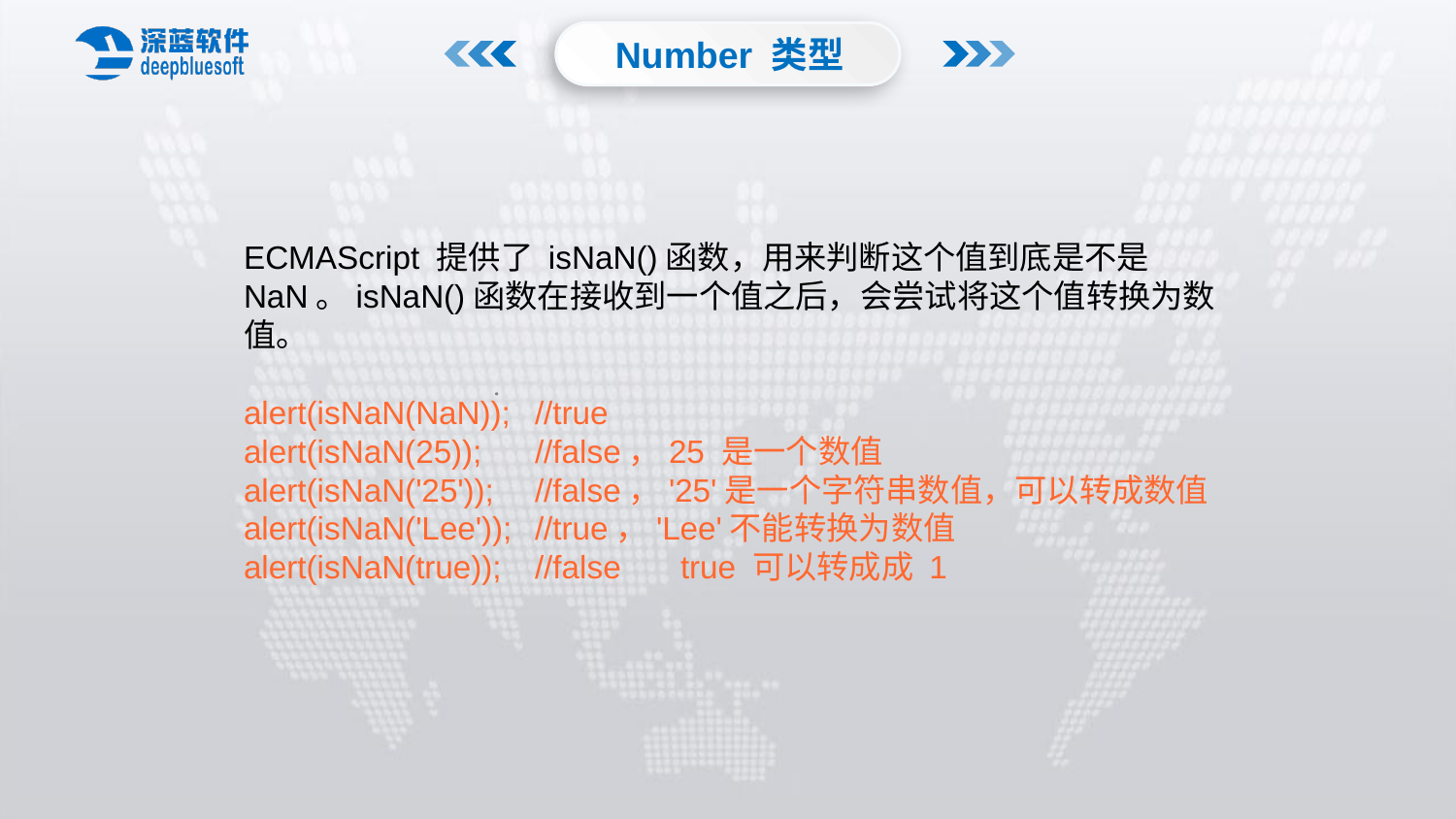

Number 类型

ECMAScript 提供了 isNaN()函数，用来判断这个值到底是不是 NaN。isNaN()函数在接收到一个值之后，会尝试将这个值转换为数值。

alert(isNaN(NaN));	//true
alert(isNaN(25));	//false，25 是一个数值
alert(isNaN('25'));	//false，'25'是一个字符串数值，可以转成数值
alert(isNaN('Lee'));	//true，'Lee'不能转换为数值
alert(isNaN(true));	//false	true 可以转成成 1